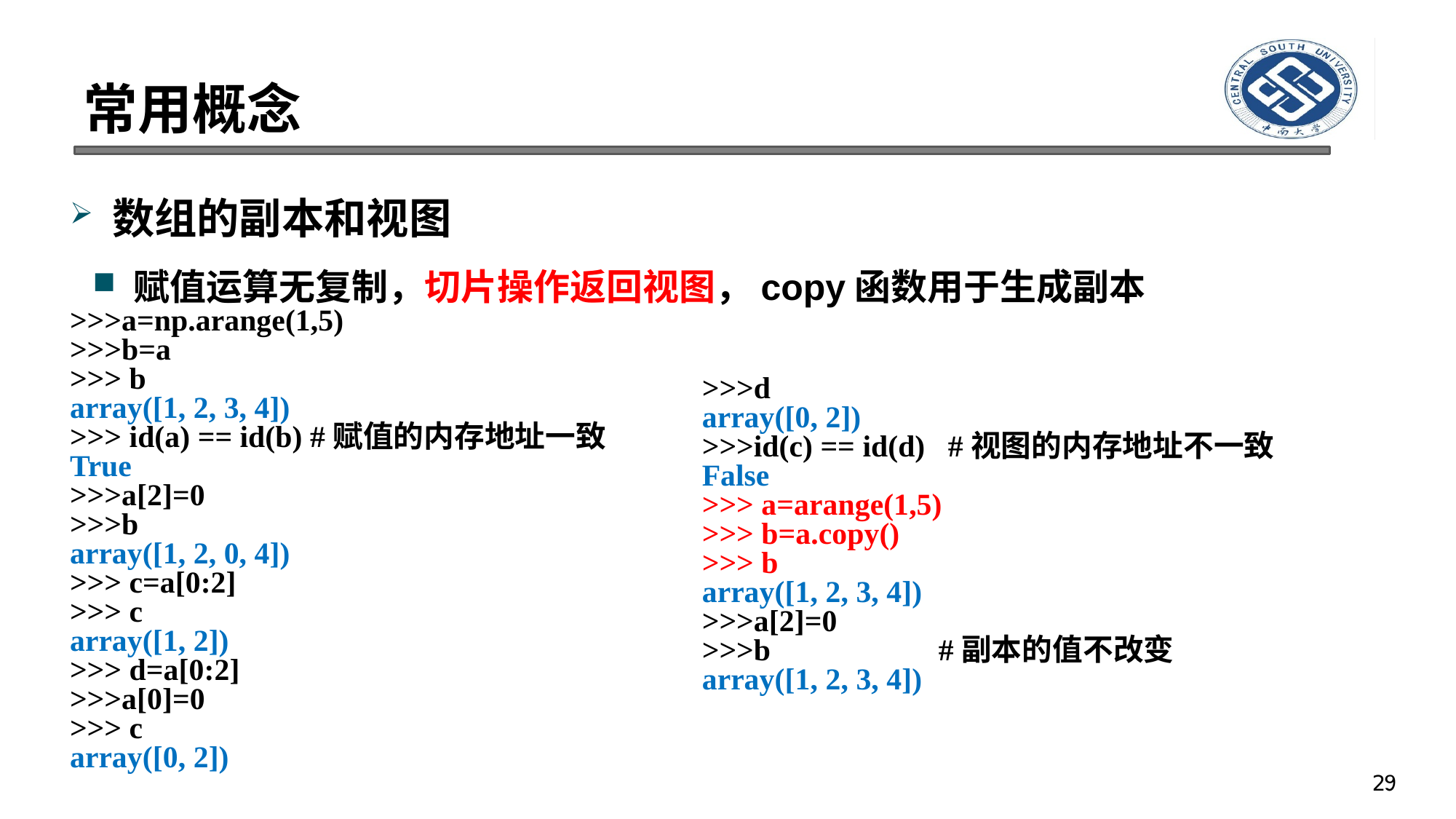

# 常用概念
数组的副本和视图
赋值运算无复制，切片操作返回视图，copy函数用于生成副本
>>>a=np.arange(1,5)
>>>b=a
>>> b
array([1, 2, 3, 4])
>>> id(a) == id(b) #赋值的内存地址一致
True
>>>a[2]=0
>>>b
array([1, 2, 0, 4])
>>> c=a[0:2]
>>> c
array([1, 2])
>>> d=a[0:2]
>>>a[0]=0
>>> c
array([0, 2])
>>>d
array([0, 2])
>>>id(c) == id(d)   #视图的内存地址不一致
False
>>> a=arange(1,5)
>>> b=a.copy()
>>> b
array([1, 2, 3, 4])
>>>a[2]=0
>>>b                      #副本的值不改变
array([1, 2, 3, 4])
29